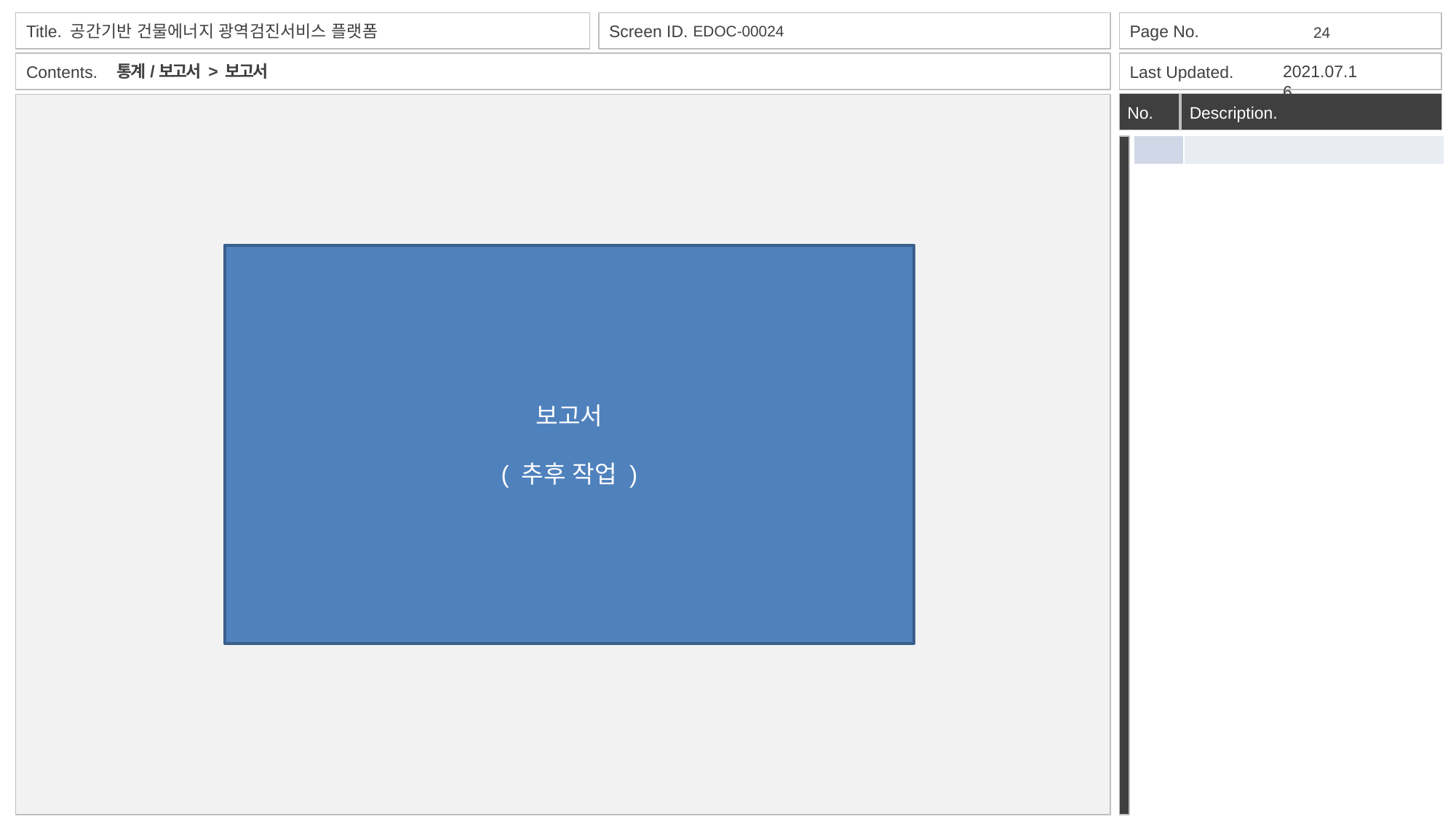

통계/보고서 > 보고서
2021.07.16
|  |  |
| --- | --- |
보고서

( 추후 작업 )